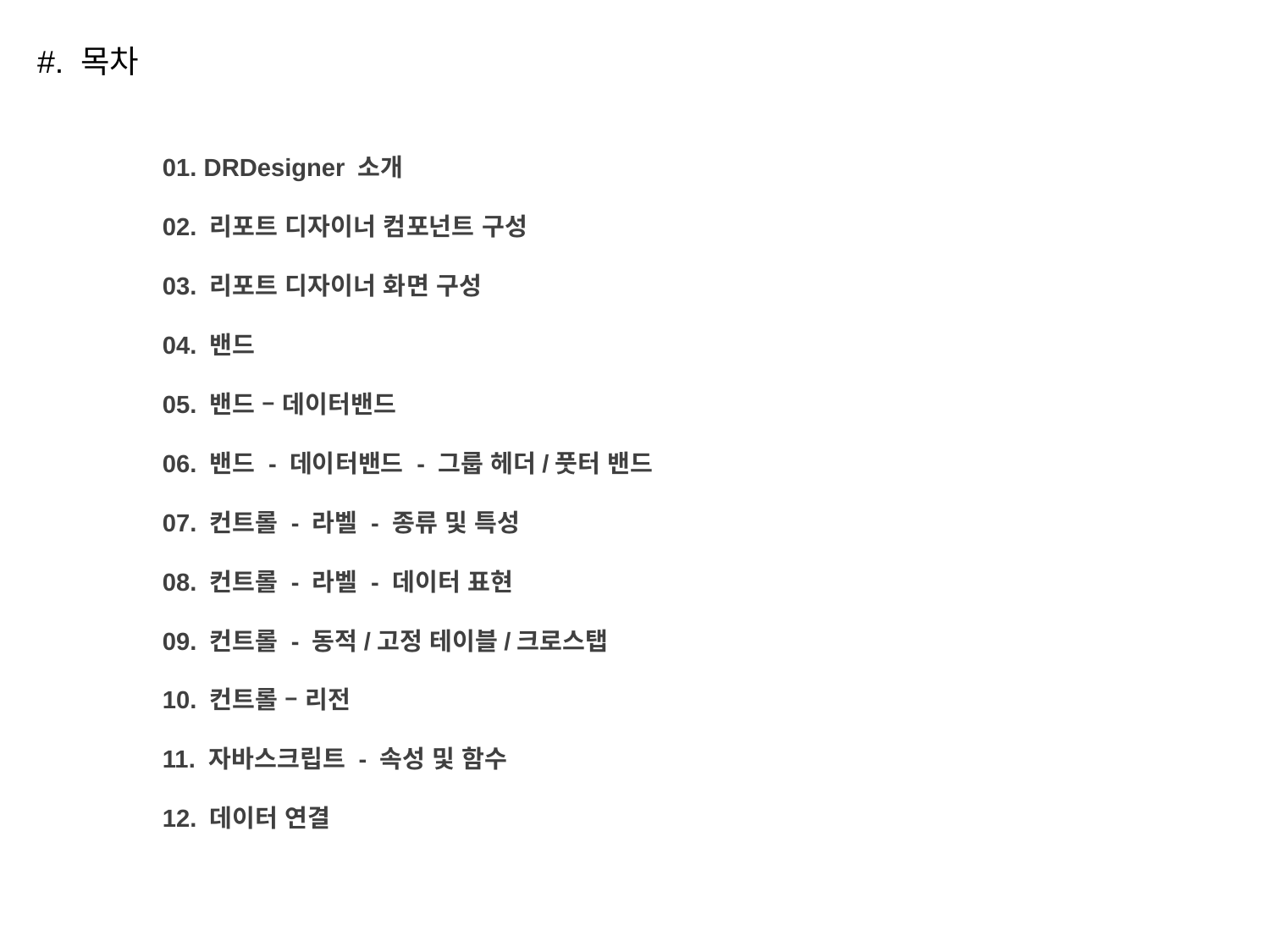

#. 목차

01. DRDesigner 소개

02. 리포트 디자이너 컴포넌트 구성

03. 리포트 디자이너 화면 구성

04. 밴드

05. 밴드 – 데이터밴드

06. 밴드 - 데이터밴드 - 그룹 헤더/풋터 밴드

07. 컨트롤 - 라벨 - 종류 및 특성

08. 컨트롤 - 라벨 - 데이터 표현

09. 컨트롤 - 동적/고정 테이블/크로스탭

10. 컨트롤 – 리전

11. 자바스크립트 - 속성 및 함수

12. 데이터 연결